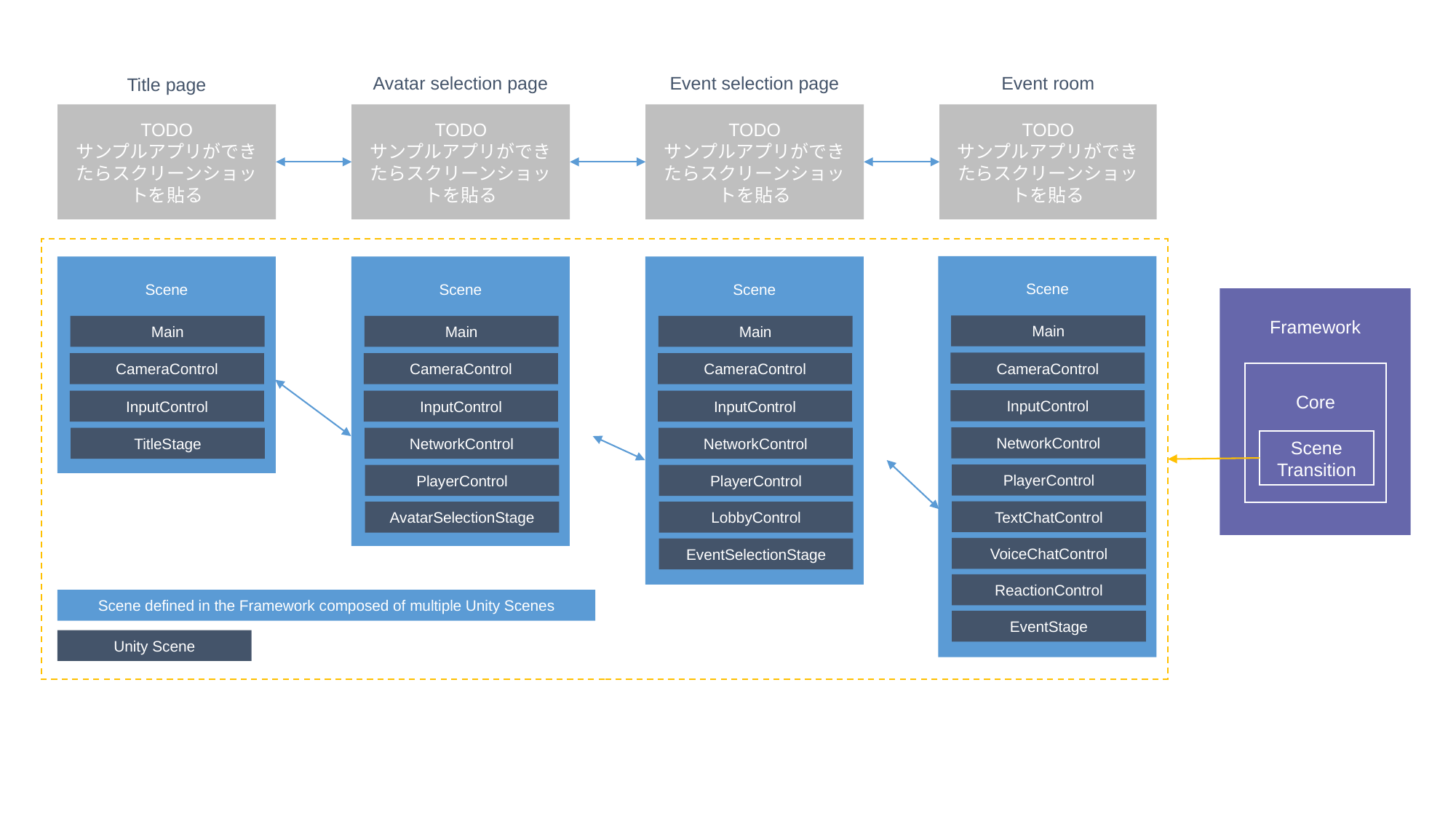

Event selection page
Event room
Avatar selection page
Title page
TODO
サンプルアプリができたらスクリーンショットを貼る
TODO
サンプルアプリができたらスクリーンショットを貼る
TODO
サンプルアプリができたらスクリーンショットを貼る
TODO
サンプルアプリができたらスクリーンショットを貼る

Scene

Scene

Scene

Scene

Framework
Main
Main
Main
Main
CameraControl
CameraControl
CameraControl
CameraControl

Core
InputControl
InputControl
InputControl
InputControl
NetworkControl
TitleStage
NetworkControl
NetworkControl
Scene
Transition
PlayerControl
PlayerControl
PlayerControl
TextChatControl
AvatarSelectionStage
LobbyControl
VoiceChatControl
EventSelectionStage
ReactionControl
Scene defined in the Framework composed of multiple Unity Scenes
EventStage
Unity Scene